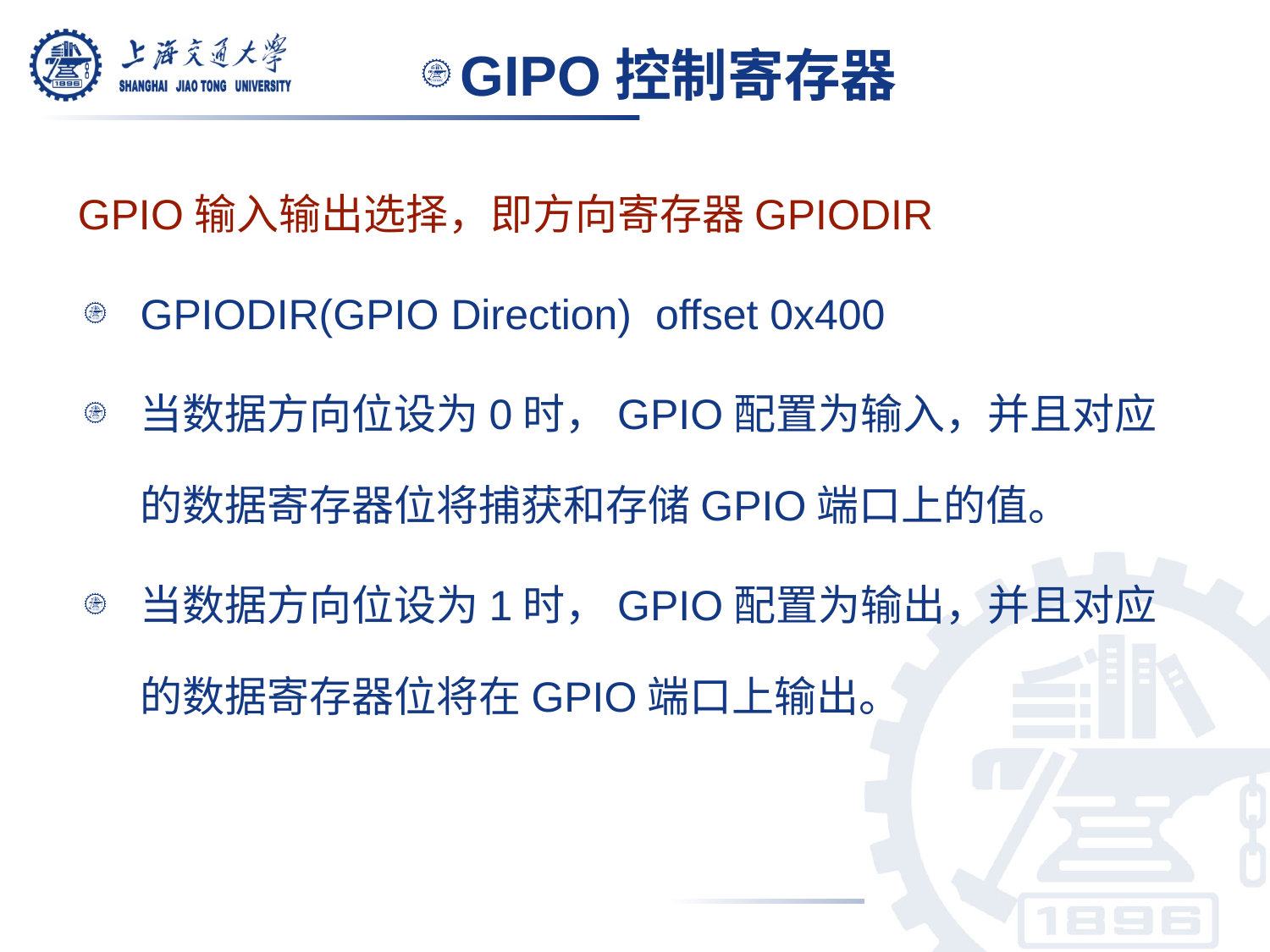

GIPO控制寄存器
GPIO输入输出选择，即方向寄存器GPIODIR
GPIODIR(GPIO Direction)  offset 0x400
当数据方向位设为0时，GPIO配置为输入，并且对应的数据寄存器位将捕获和存储GPIO端口上的值。
当数据方向位设为1时，GPIO配置为输出，并且对应的数据寄存器位将在GPIO端口上输出。